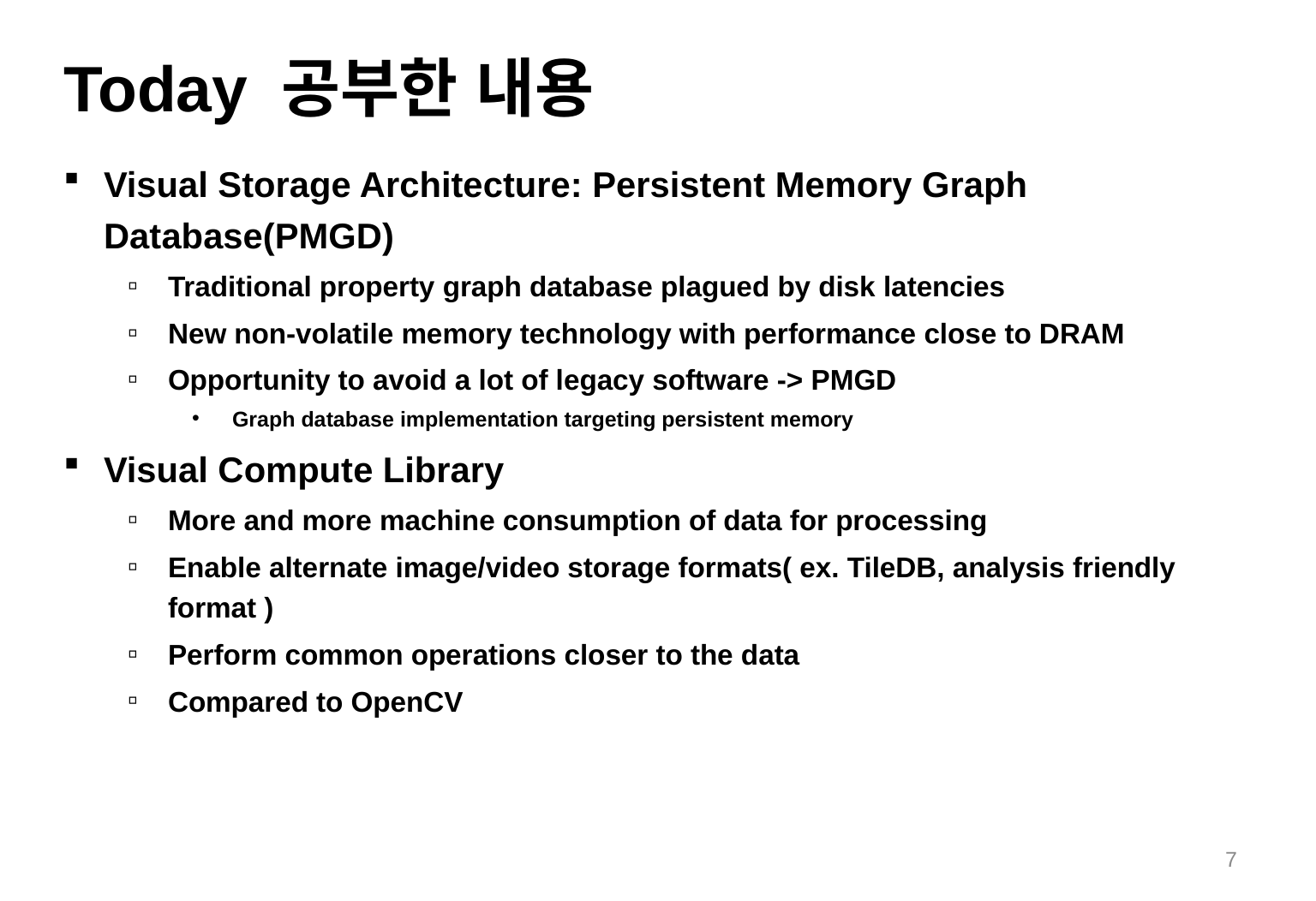

# Today 공부한 내용
Visual Storage Architecture: Persistent Memory Graph Database(PMGD)
Traditional property graph database plagued by disk latencies
New non-volatile memory technology with performance close to DRAM
Opportunity to avoid a lot of legacy software -> PMGD
Graph database implementation targeting persistent memory
Visual Compute Library
More and more machine consumption of data for processing
Enable alternate image/video storage formats( ex. TileDB, analysis friendly format )
Perform common operations closer to the data
Compared to OpenCV

7